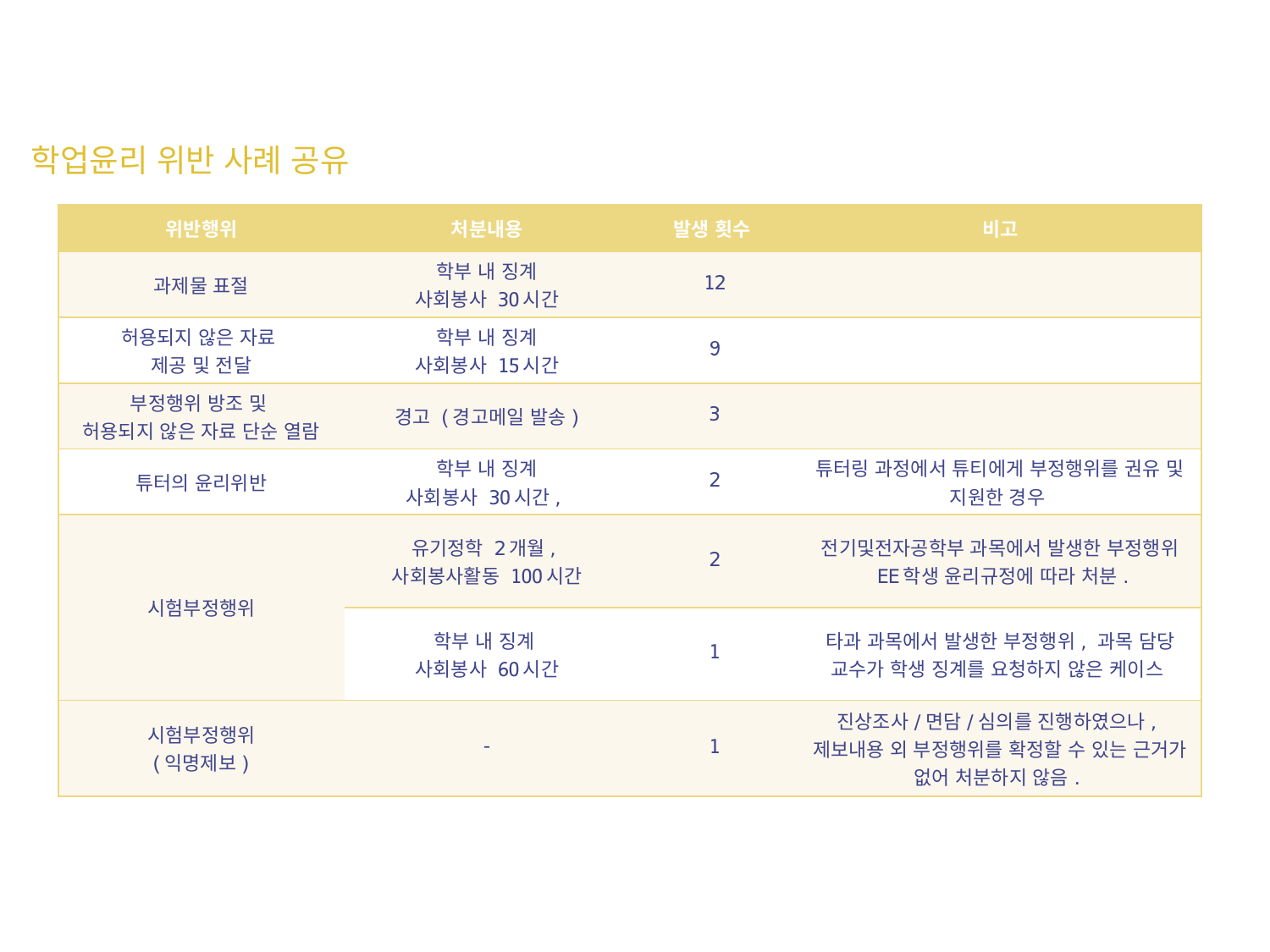

학업윤리 위반 사례 공유
| 위반행위 | 처분내용 | 발생 횟수 | 비고 |
| --- | --- | --- | --- |
| 과제물 표절 | 학부 내 징계 사회봉사 30시간 | 12 |  |
| 허용되지 않은 자료 제공 및 전달 | 학부 내 징계 사회봉사 15시간 | 9 |  |
| 부정행위 방조 및 허용되지 않은 자료 단순 열람 | 경고 (경고메일 발송) | 3 |  |
| 튜터의 윤리위반 | 학부 내 징계 사회봉사 30시간, | 2 | 튜터링 과정에서 튜티에게 부정행위를 권유 및 지원한 경우 |
| 시험부정행위 | 유기정학 2개월, 사회봉사활동 100시간 | 2 | 전기및전자공학부 과목에서 발생한 부정행위 EE학생 윤리규정에 따라 처분. |
|  | 학부 내 징계 사회봉사 60시간 | 1 | 타과 과목에서 발생한 부정행위, 과목 담당 교수가 학생 징계를 요청하지 않은 케이스 |
| 시험부정행위 (익명제보) | - | 1 | 진상조사/면담/심의를 진행하였으나, 제보내용 외 부정행위를 확정할 수 있는 근거가 없어 처분하지 않음. |